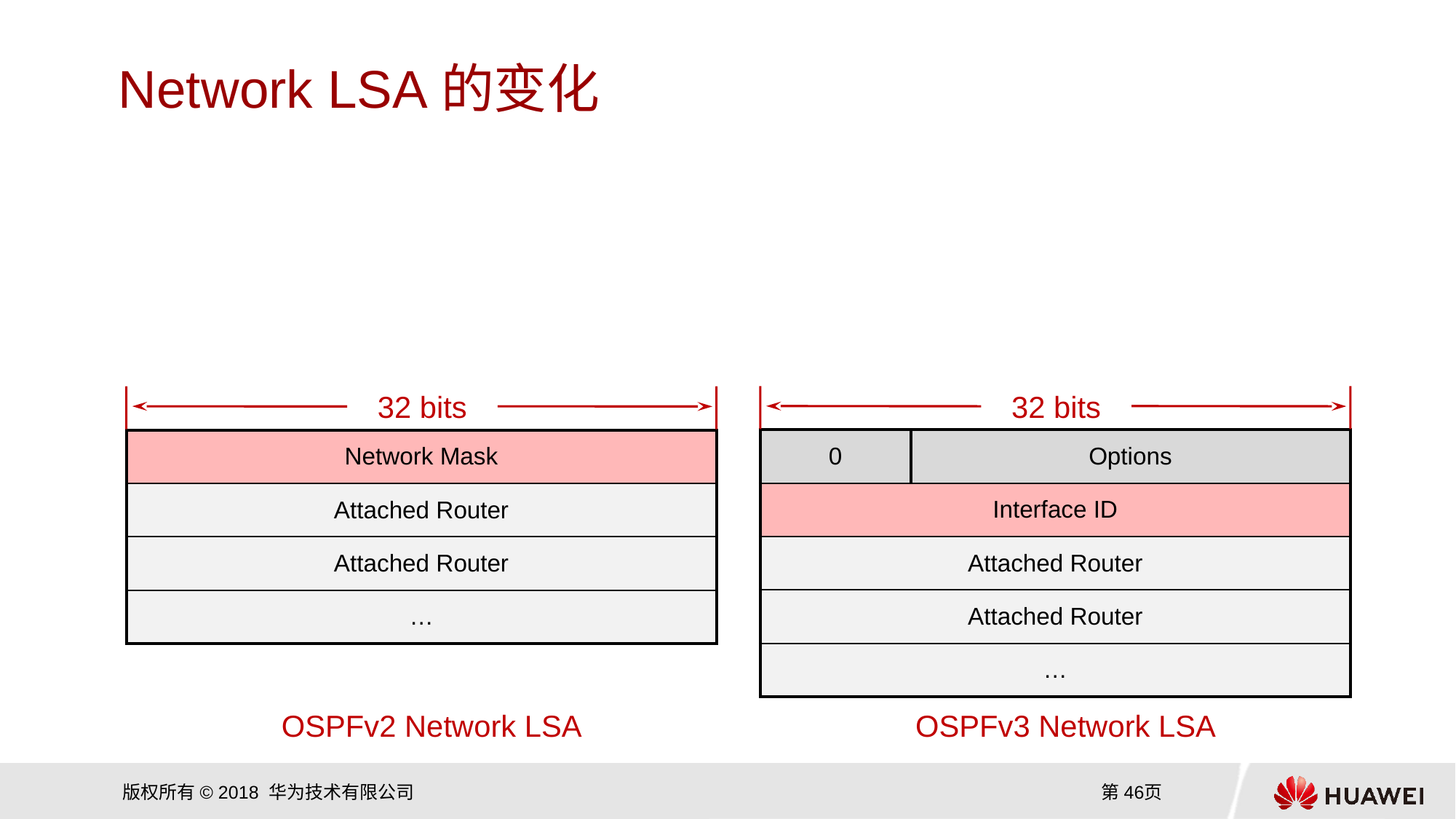

# Network LSA的变化
DR产生，区域范围内洪泛；
描述该链路上与DR有FULL关系的所有路由器。
32 bits
32 bits

| 0 | Options |
| --- | --- |
| Interface ID |  |
| Attached Router |  |
| Attached Router |  |
| … |  |
| Network Mask |
| --- |
| Attached Router |
| Attached Router |
| … |
OSPFv3 Network LSA
OSPFv2 Network LSA